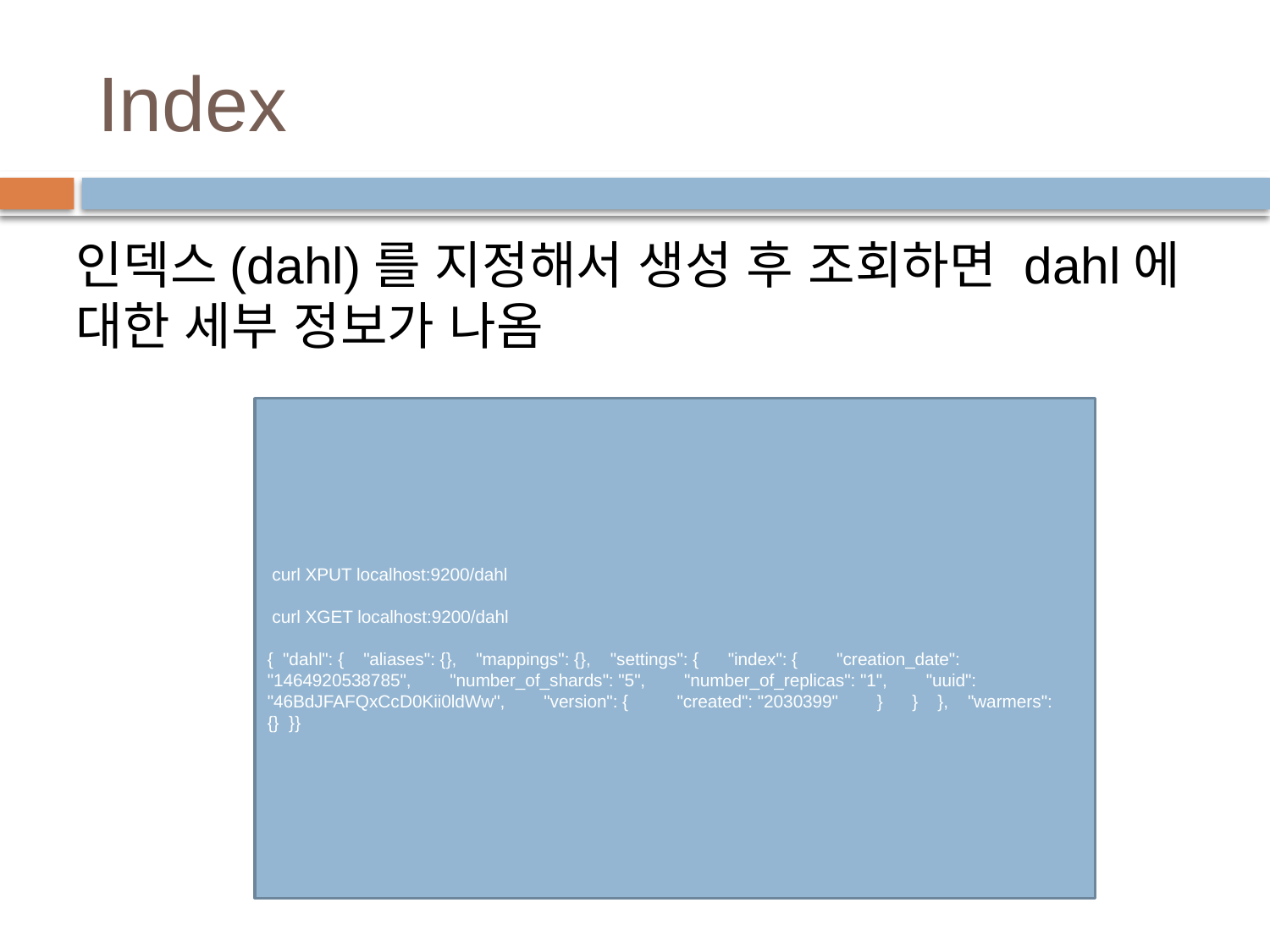

# Index
인덱스(dahl)를 지정해서 생성 후 조회하면 dahl에 대한 세부 정보가 나옴
 curl XPUT localhost:9200/dahl

 curl XGET localhost:9200/dahl

{  "dahl": {    "aliases": {},    "mappings": {},    "settings": {      "index": {        "creation_date": "1464920538785",        "number_of_shards": "5",        "number_of_replicas": "1",        "uuid": "46BdJFAFQxCcD0Kii0ldWw",        "version": {          "created": "2030399"        }      }    },    "warmers": {}  }}